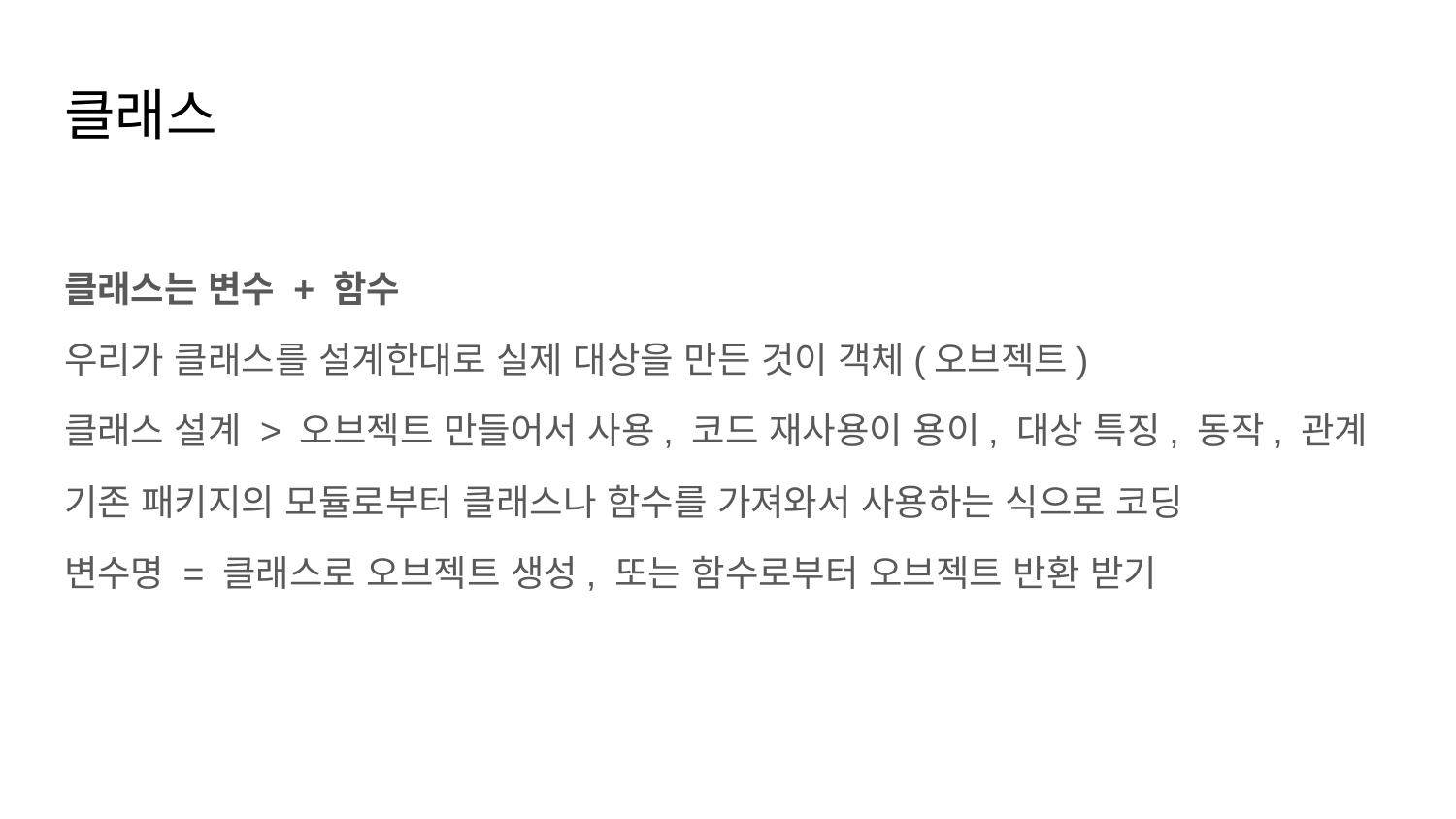

# 클래스

클래스는 변수 + 함수
우리가 클래스를 설계한대로 실제 대상을 만든 것이 객체(오브젝트)
클래스 설계 > 오브젝트 만들어서 사용, 코드 재사용이 용이, 대상 특징, 동작, 관계
기존 패키지의 모듈로부터 클래스나 함수를 가져와서 사용하는 식으로 코딩
변수명 = 클래스로 오브젝트 생성, 또는 함수로부터 오브젝트 반환 받기